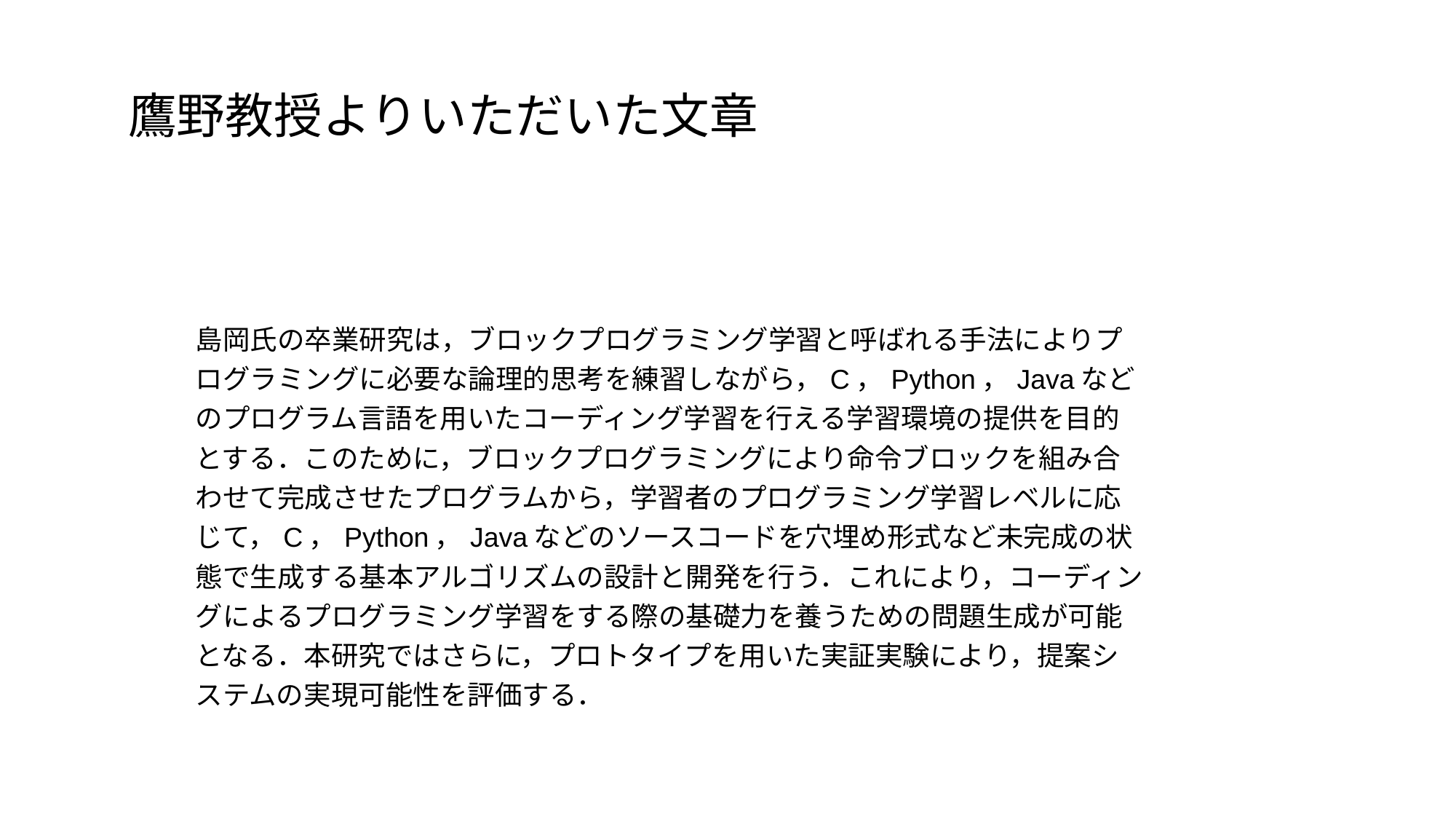

鷹野教授よりいただいた文章
| 島岡氏の卒業研究は，ブロックプログラミング学習と呼ばれる手法によりプログラミングに必要な論理的思考を練習しながら，C，Python，Javaなどのプログラム言語を用いたコーディング学習を行える学習環境の提供を目的とする．このために，ブロックプログラミングにより命令ブロックを組み合わせて完成させたプログラムから，学習者のプログラミング学習レベルに応じて，C，Python，Javaなどのソースコードを穴埋め形式など未完成の状態で生成する基本アルゴリズムの設計と開発を行う．これにより，コーディングによるプログラミング学習をする際の基礎力を養うための問題生成が可能となる．本研究ではさらに，プロトタイプを用いた実証実験により，提案システムの実現可能性を評価する． |
| --- |